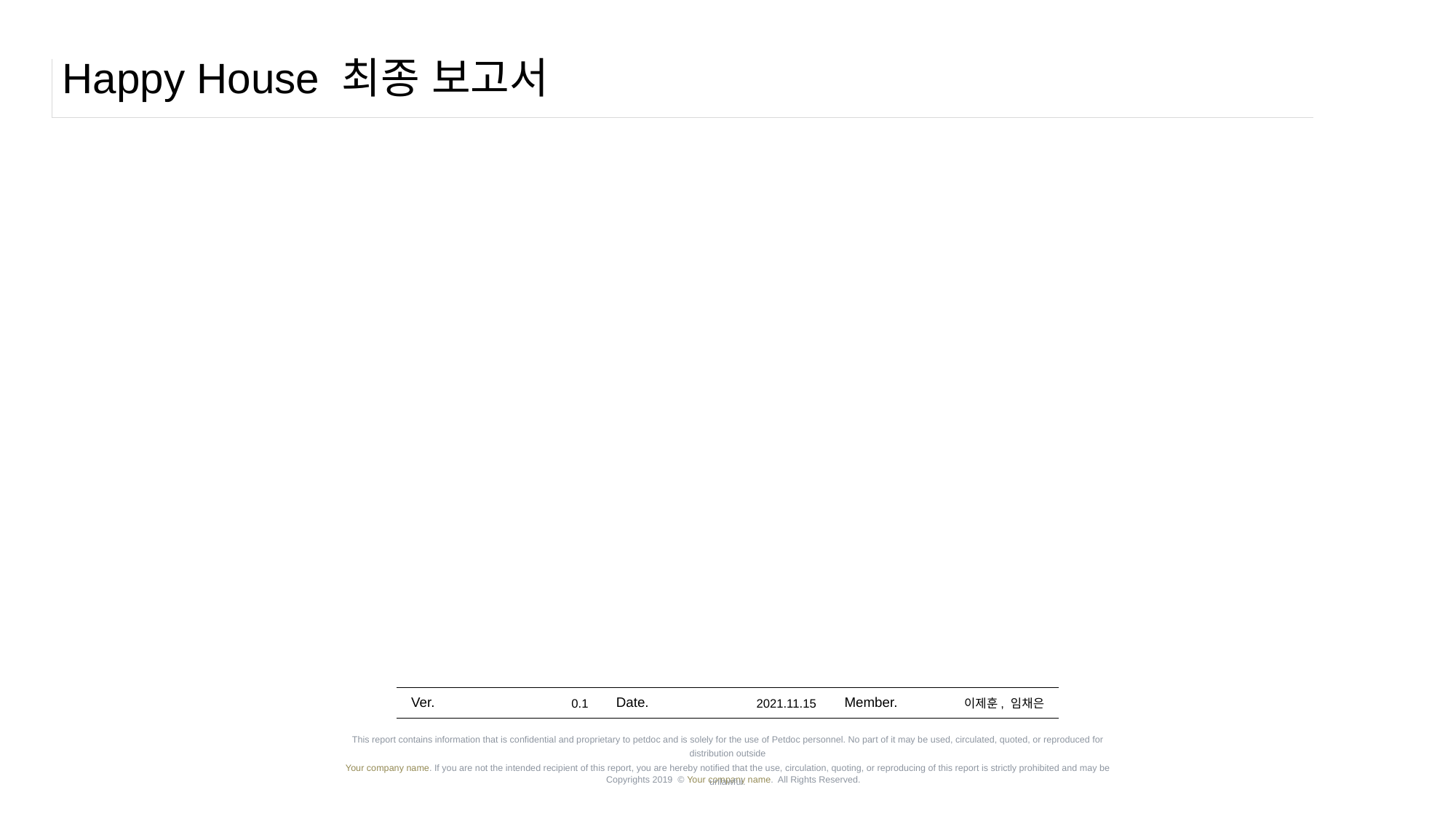

# Happy House 최종 보고서
2021.11.15
이제훈, 임채은
0.1